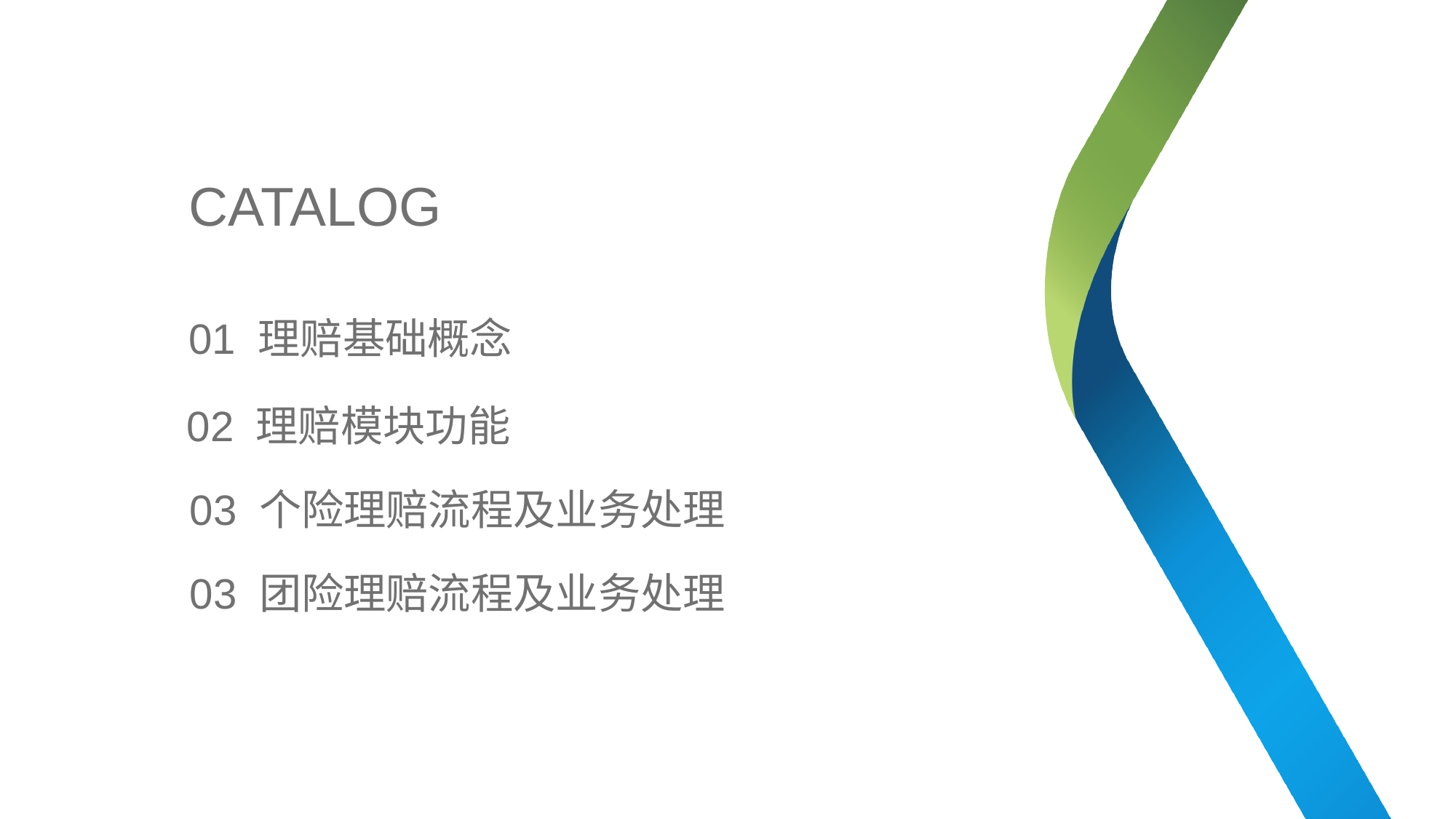

01 理赔基础概念
02 理赔模块功能
03 个险理赔流程及业务处理
03 团险理赔流程及业务处理